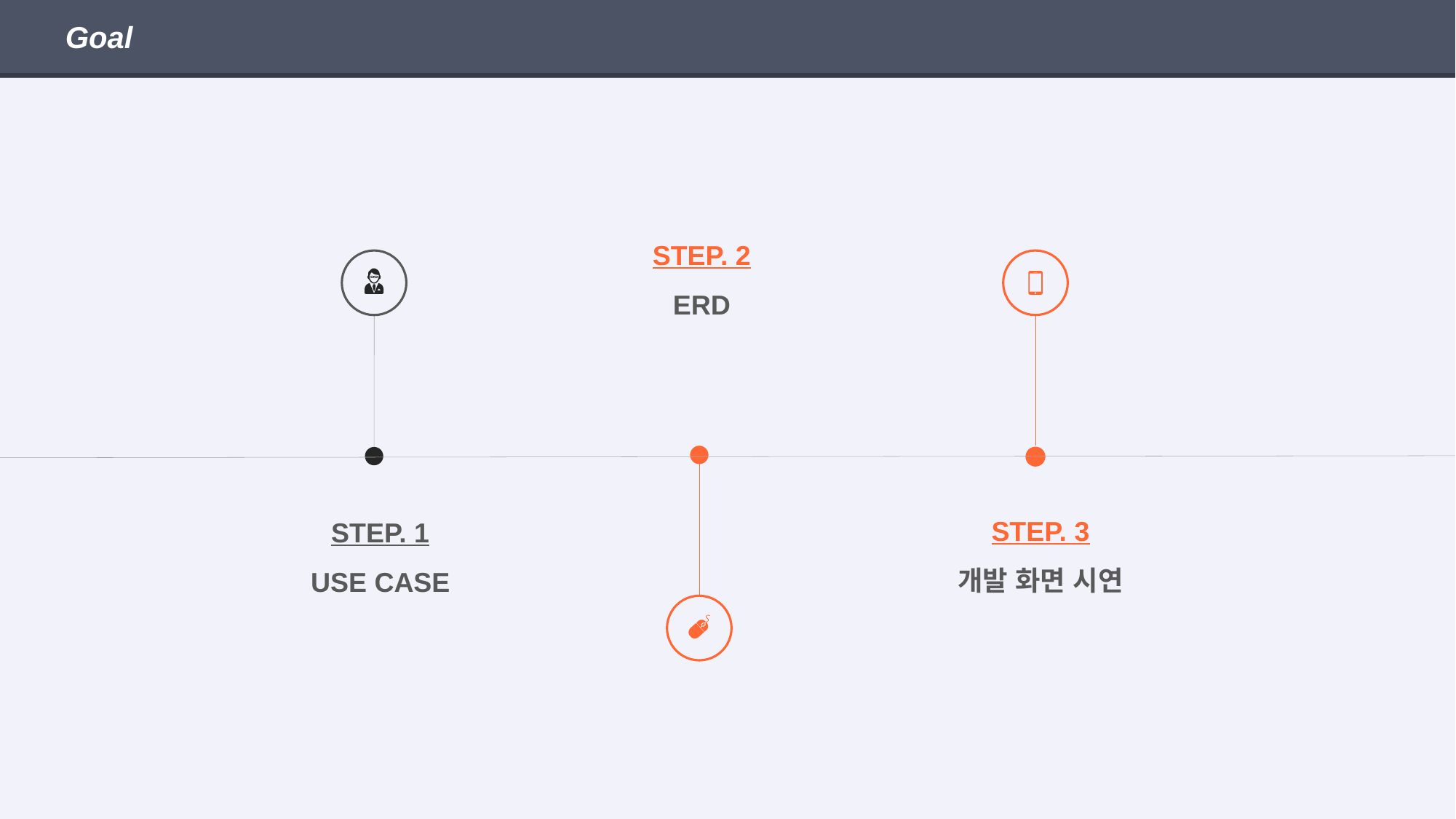

Goal

STEP. 2
ERD

STEP. 3
개발 화면 시연
STEP. 1
USE CASE